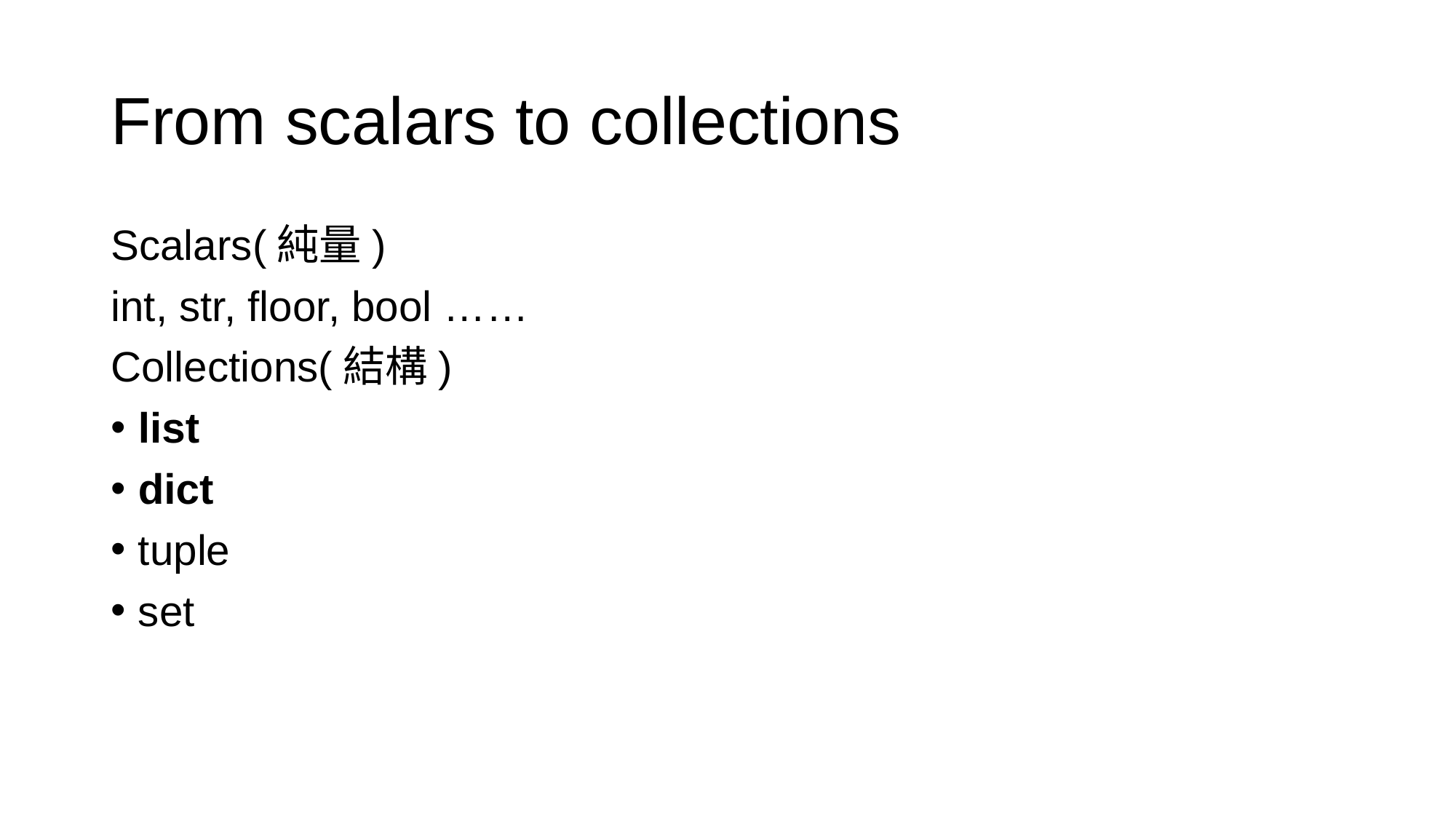

# From scalars to collections
Scalars(純量)
int, str, floor, bool ……
Collections(結構)
list
dict
tuple
set